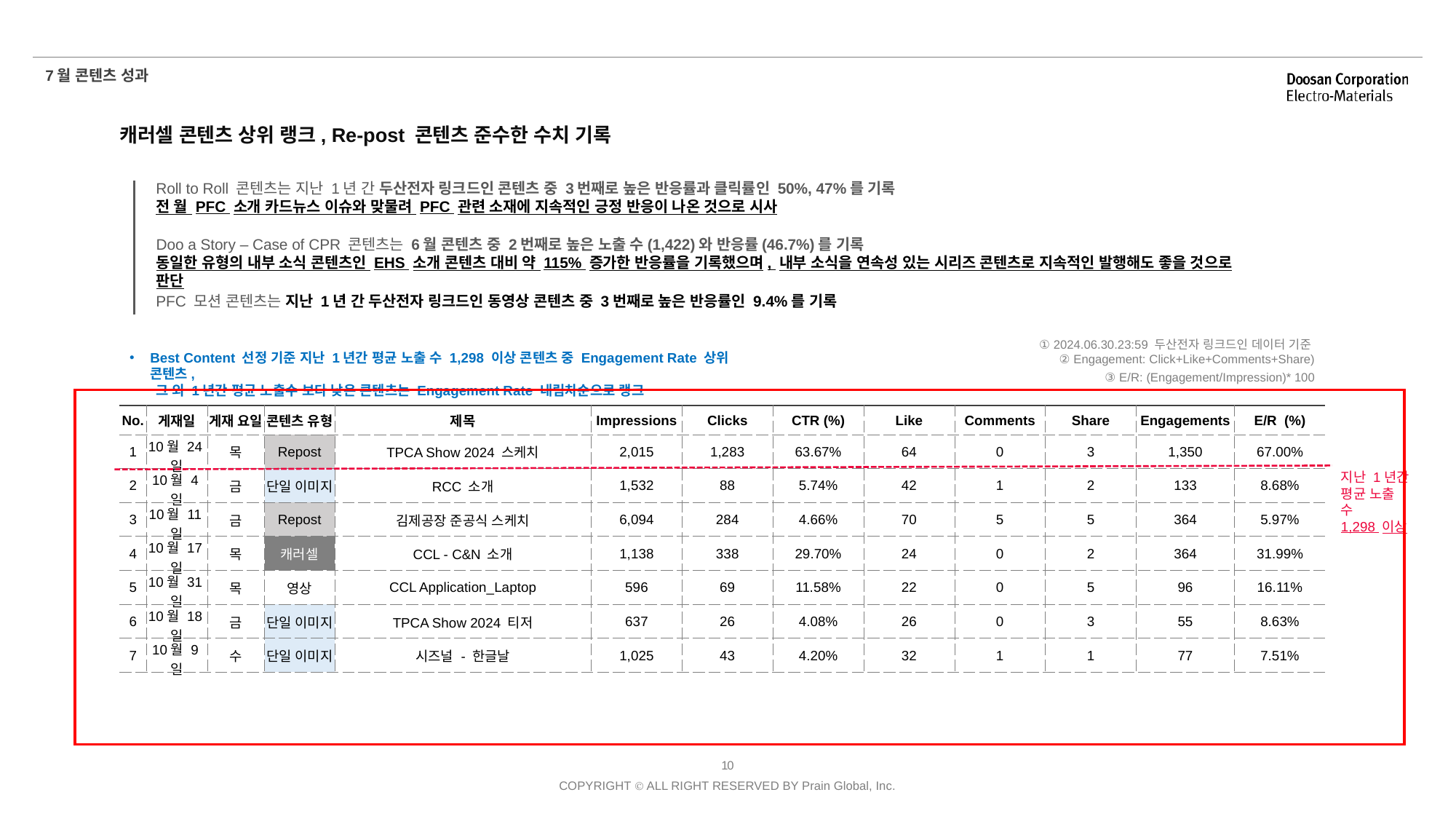

7월 콘텐츠 성과
캐러셀 콘텐츠 상위 랭크, Re-post 콘텐츠 준수한 수치 기록
Roll to Roll 콘텐츠는 지난 1년 간 두산전자 링크드인 콘텐츠 중 3번째로 높은 반응률과 클릭률인 50%, 47%를 기록
전 월 PFC 소개 카드뉴스 이슈와 맞물려 PFC 관련 소재에 지속적인 긍정 반응이 나온 것으로 시사
Doo a Story – Case of CPR 콘텐츠는 6월 콘텐츠 중 2번째로 높은 노출 수(1,422)와 반응률(46.7%)를 기록
동일한 유형의 내부 소식 콘텐츠인 EHS 소개 콘텐츠 대비 약 115% 증가한 반응률을 기록했으며, 내부 소식을 연속성 있는 시리즈 콘텐츠로 지속적인 발행해도 좋을 것으로 판단
PFC 모션 콘텐츠는 지난 1년 간 두산전자 링크드인 동영상 콘텐츠 중 3번째로 높은 반응률인 9.4%를 기록
① 2024.06.30.23:59 두산전자 링크드인 데이터 기준
② Engagement: Click+Like+Comments+Share)
Best Content 선정 기준 지난 1년간 평균 노출 수 1,298 이상 콘텐츠 중 Engagement Rate 상위 콘텐츠,
      그 외 1년간 평균 노출수 보다 낮은 콘텐츠는 Engagement Rate 내림차순으로 랭크
③ E/R: (Engagement/Impression)* 100

| No. | 게재일 | 게재 요일 | 콘텐츠 유형 | 제목 | Impressions | Clicks | CTR (%) | Like | Comments | Share | Engagements | E/R (%) |
| --- | --- | --- | --- | --- | --- | --- | --- | --- | --- | --- | --- | --- |
| 1 | 10월 24일 | 목 | Repost | TPCA Show 2024 스케치 | 2,015 | 1,283 | 63.67% | 64 | 0 | 3 | 1,350 | 67.00% |
| 2 | 10월 4일 | 금 | 단일 이미지 | RCC 소개 | 1,532 | 88 | 5.74% | 42 | 1 | 2 | 133 | 8.68% |
| 3 | 10월 11일 | 금 | Repost | 김제공장 준공식 스케치 | 6,094 | 284 | 4.66% | 70 | 5 | 5 | 364 | 5.97% |
| 4 | 10월 17일 | 목 | 캐러셀 | CCL - C&N 소개 | 1,138 | 338 | 29.70% | 24 | 0 | 2 | 364 | 31.99% |
| 5 | 10월 31일 | 목 | 영상 | CCL Application\_Laptop | 596 | 69 | 11.58% | 22 | 0 | 5 | 96 | 16.11% |
| 6 | 10월 18일 | 금 | 단일 이미지 | TPCA Show 2024 티저 | 637 | 26 | 4.08% | 26 | 0 | 3 | 55 | 8.63% |
| 7 | 10월 9일 | 수 | 단일 이미지 | 시즈널 - 한글날 | 1,025 | 43 | 4.20% | 32 | 1 | 1 | 77 | 7.51% |
지난 1년간
평균 노출 수
1,298 이상